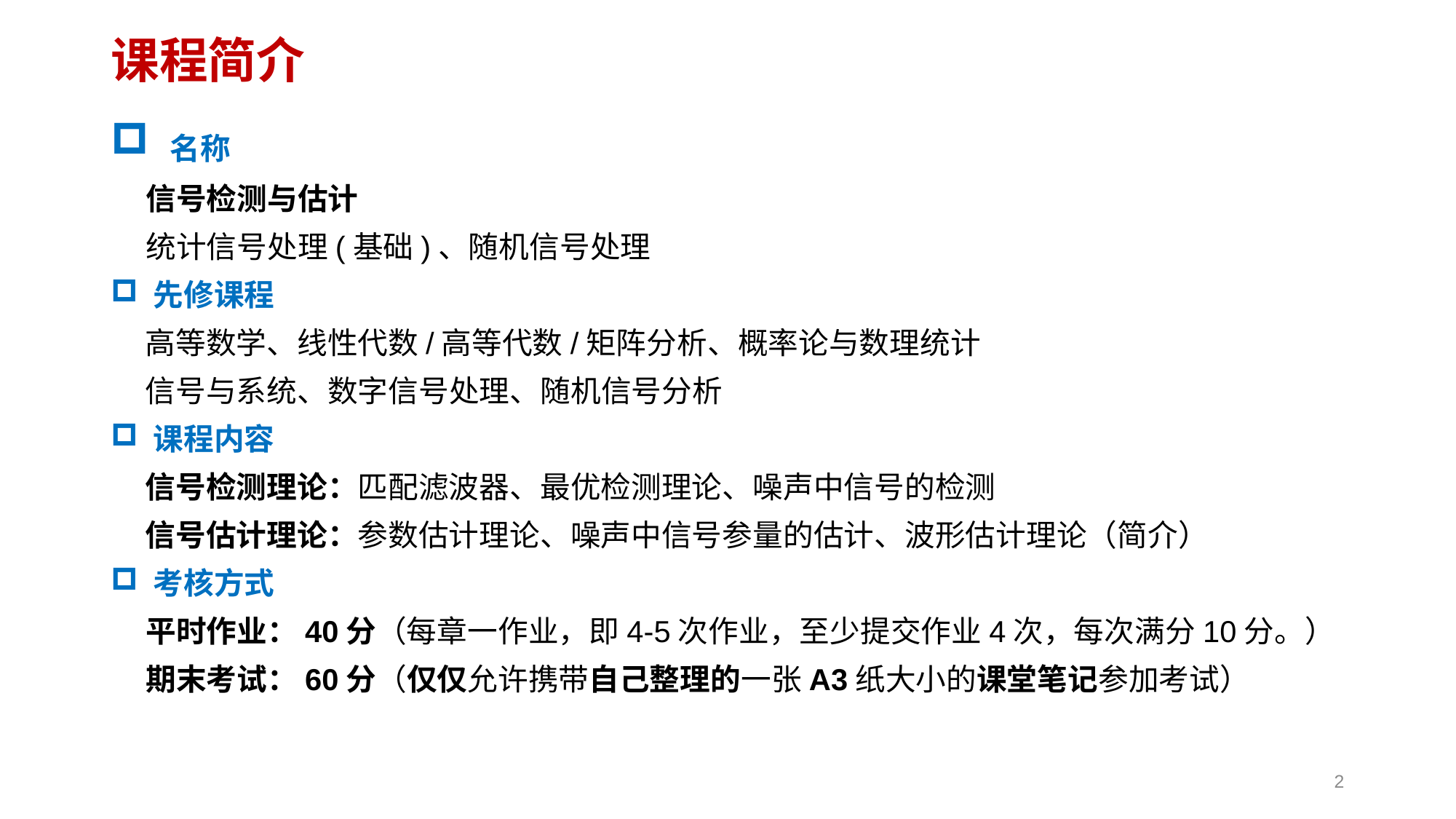

# 课程简介
 名称
    信号检测与估计
    统计信号处理(基础)、随机信号处理
 先修课程
    高等数学、线性代数/高等代数/矩阵分析、概率论与数理统计
    信号与系统、数字信号处理、随机信号分析
 课程内容
    信号检测理论：匹配滤波器、最优检测理论、噪声中信号的检测
    信号估计理论：参数估计理论、噪声中信号参量的估计、波形估计理论（简介）
 考核方式
    平时作业：40分（每章一作业，即4-5次作业，至少提交作业4次，每次满分10分。）
    期末考试：60分（仅仅允许携带自己整理的一张A3纸大小的课堂笔记参加考试）

2